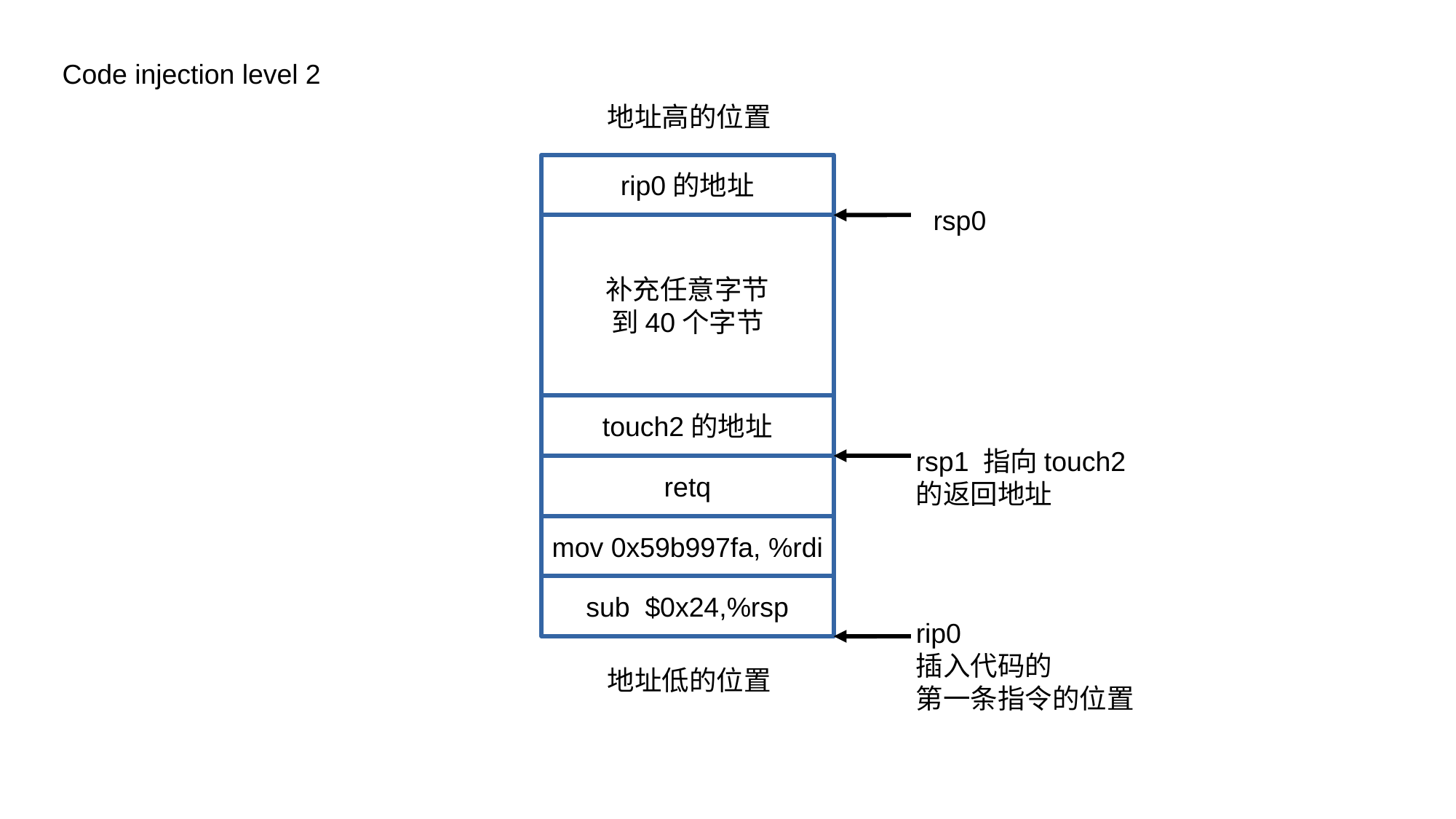

Code injection level 2
地址高的位置
rip0的地址
rsp0
补充任意字节
到40个字节

touch2的地址
rsp1 指向touch2
的返回地址
retq

mov 0x59b997fa, %rdi
sub  $0x24,%rsp
rip0
插入代码的
第一条指令的位置

地址低的位置